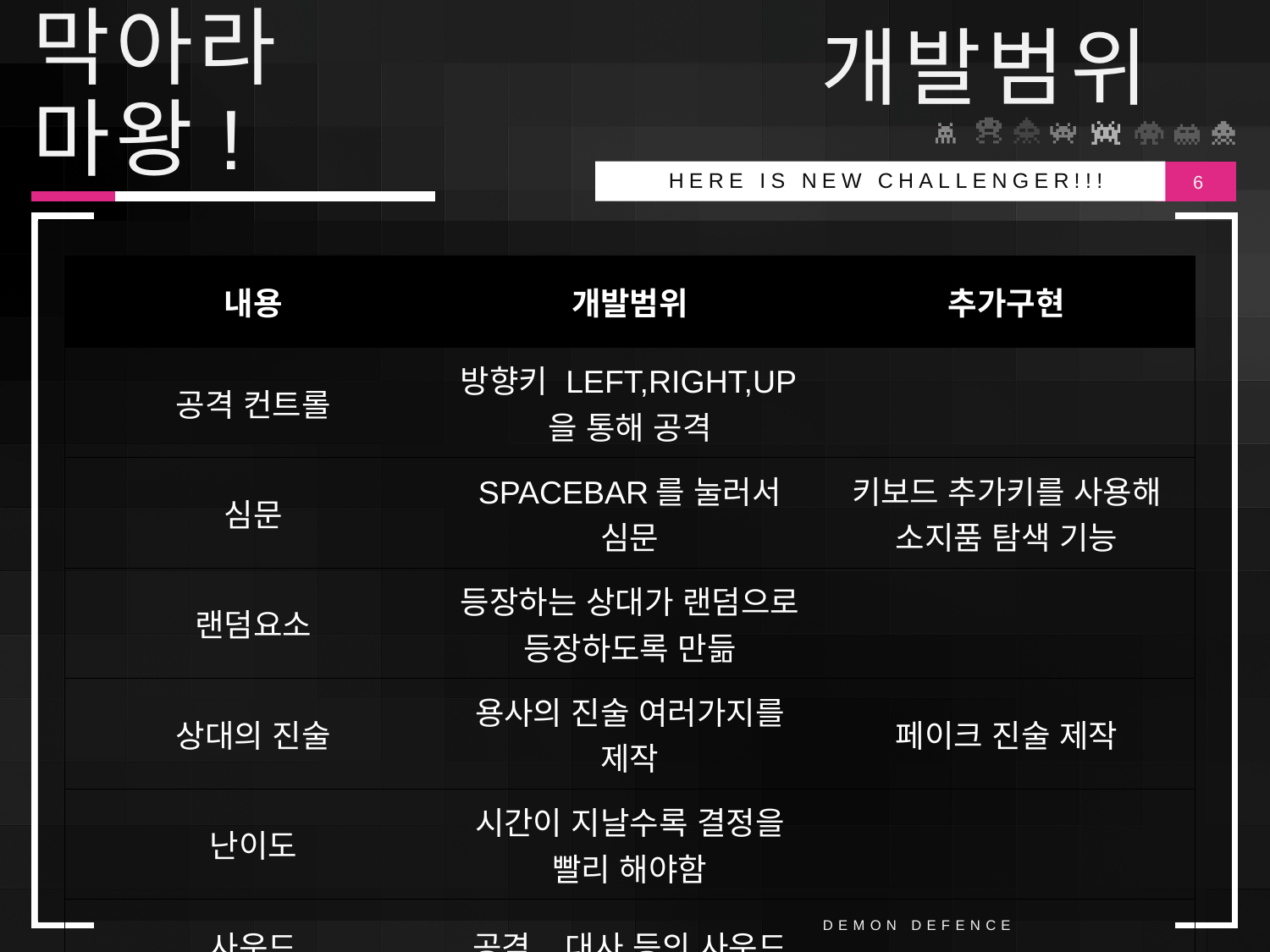

개발범위
# 막아라 마왕!
 HERE IS NEW CHALLENGER!!!
6

| 내용 | 개발범위 | 추가구현 |
| --- | --- | --- |
| 공격 컨트롤 | 방향키 LEFT,RIGHT,UP을 통해 공격 |  |
| 심문 | SPACEBAR를 눌러서 심문 | 키보드 추가키를 사용해 소지품 탐색 기능 |
| 랜덤요소 | 등장하는 상대가 랜덤으로 등장하도록 만듦 |  |
| 상대의 진술 | 용사의 진술 여러가지를 제작 | 페이크 진술 제작 |
| 난이도 | 시간이 지날수록 결정을 빨리 해야함 |  |
| 사운드 | 공격, 대사 등의 사운드 |  |
DEMON DEFENCE